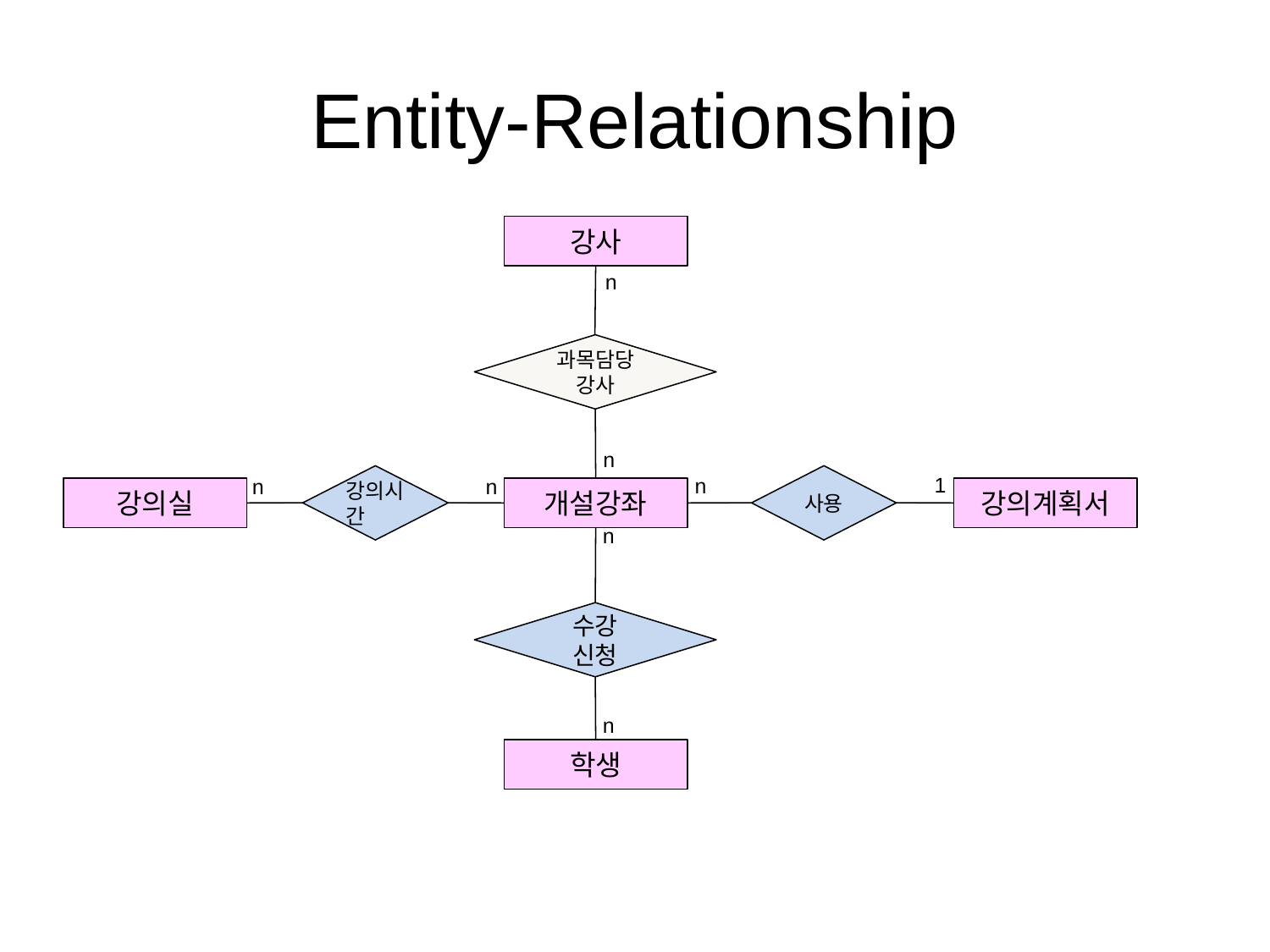

# Entity-Relationship
강사
n
과목담당
강사
n
강의시간
사용
1
n
n
n
강의실
개설강좌
강의계획서
n
수강
신청
n
학생